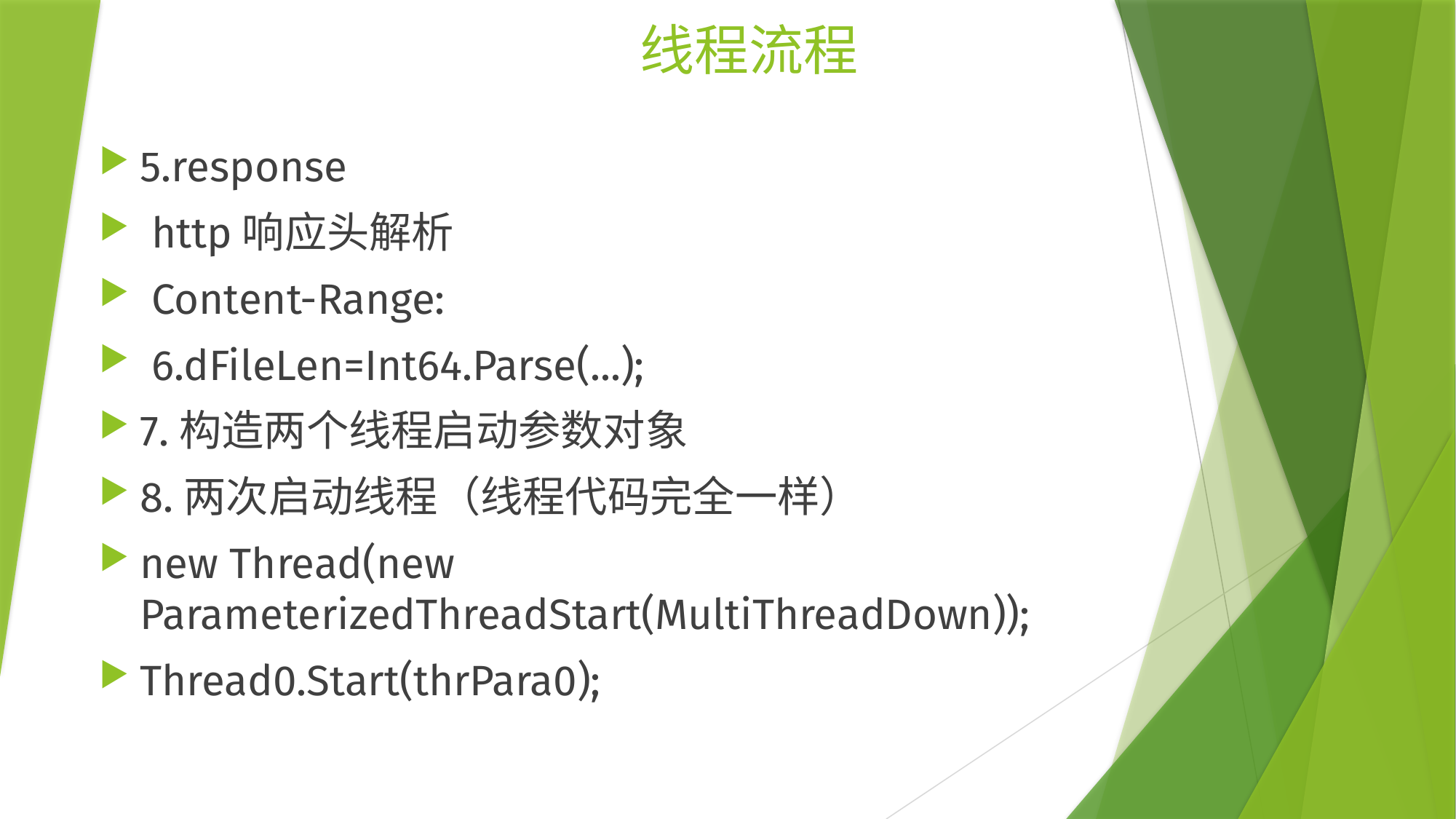

线程流程
5.response
 http响应头解析
 Content-Range:
 6.dFileLen=Int64.Parse(...);
7.构造两个线程启动参数对象
8.两次启动线程（线程代码完全一样）
new Thread(new ParameterizedThreadStart(MultiThreadDown));
Thread0.Start(thrPara0);